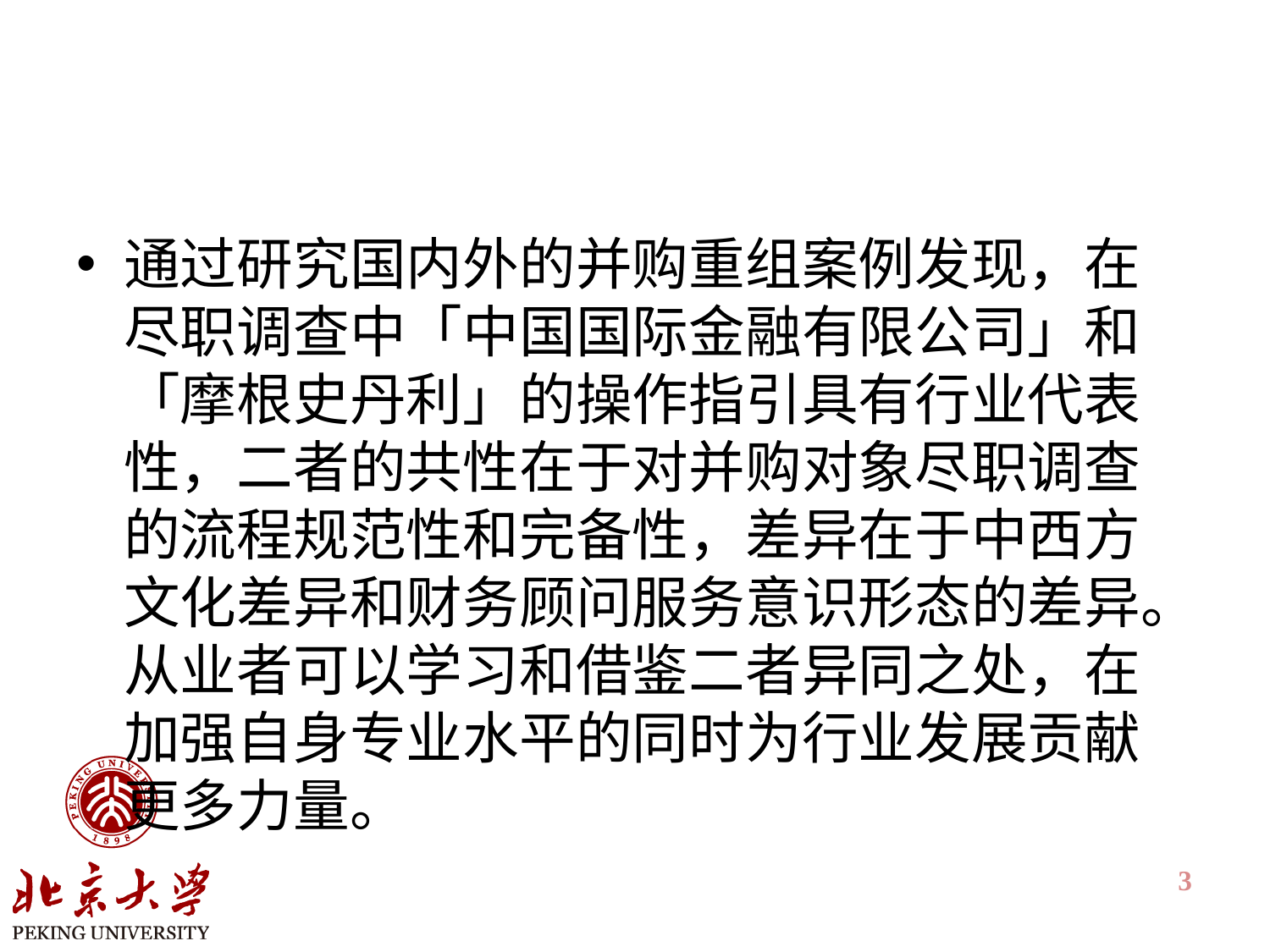

通过研究国内外的并购重组案例发现，在尽职调查中「中国国际金融有限公司」和「摩根史丹利」的操作指引具有行业代表性，二者的共性在于对并购对象尽职调查的流程规范性和完备性，差异在于中西方文化差异和财务顾问服务意识形态的差异。从业者可以学习和借鉴二者异同之处，在加强自身专业水平的同时为行业发展贡献更多力量。
3